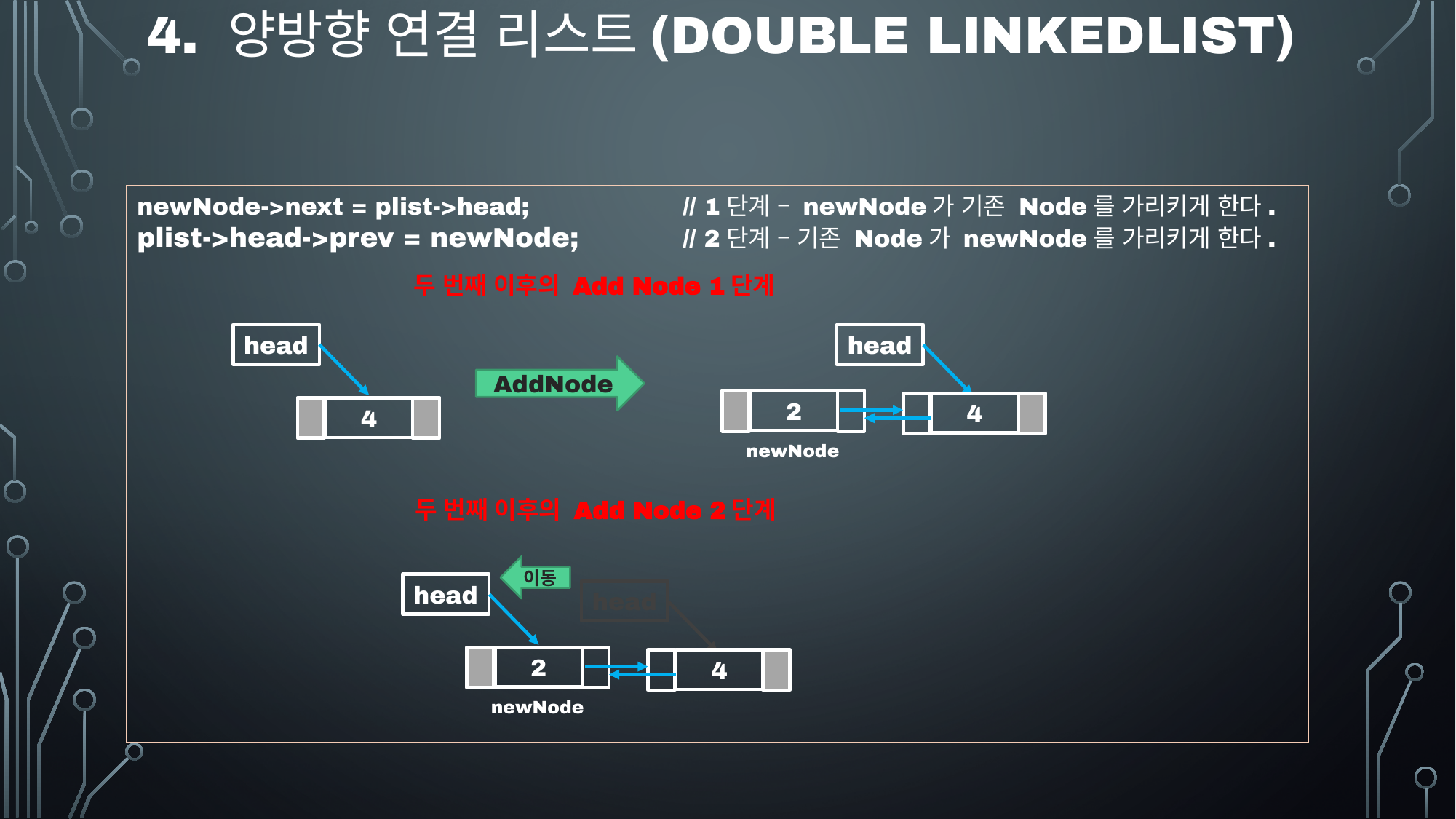

# 4. 양방향 연결 리스트(Double LinkedList)
newNode->next = plist->head;  		// 1단계 – newNode가 기존 Node를 가리키게 한다.
plist->head->prev = newNode;	// 2단계 – 기존 Node가 newNode를 가리키게 한다.

두 번째 이후의 Add Node 1단계
head

2

newNode
AddNode
head

4

4

두 번째 이후의 Add Node 2단계
이동
head
head

2

4

newNode